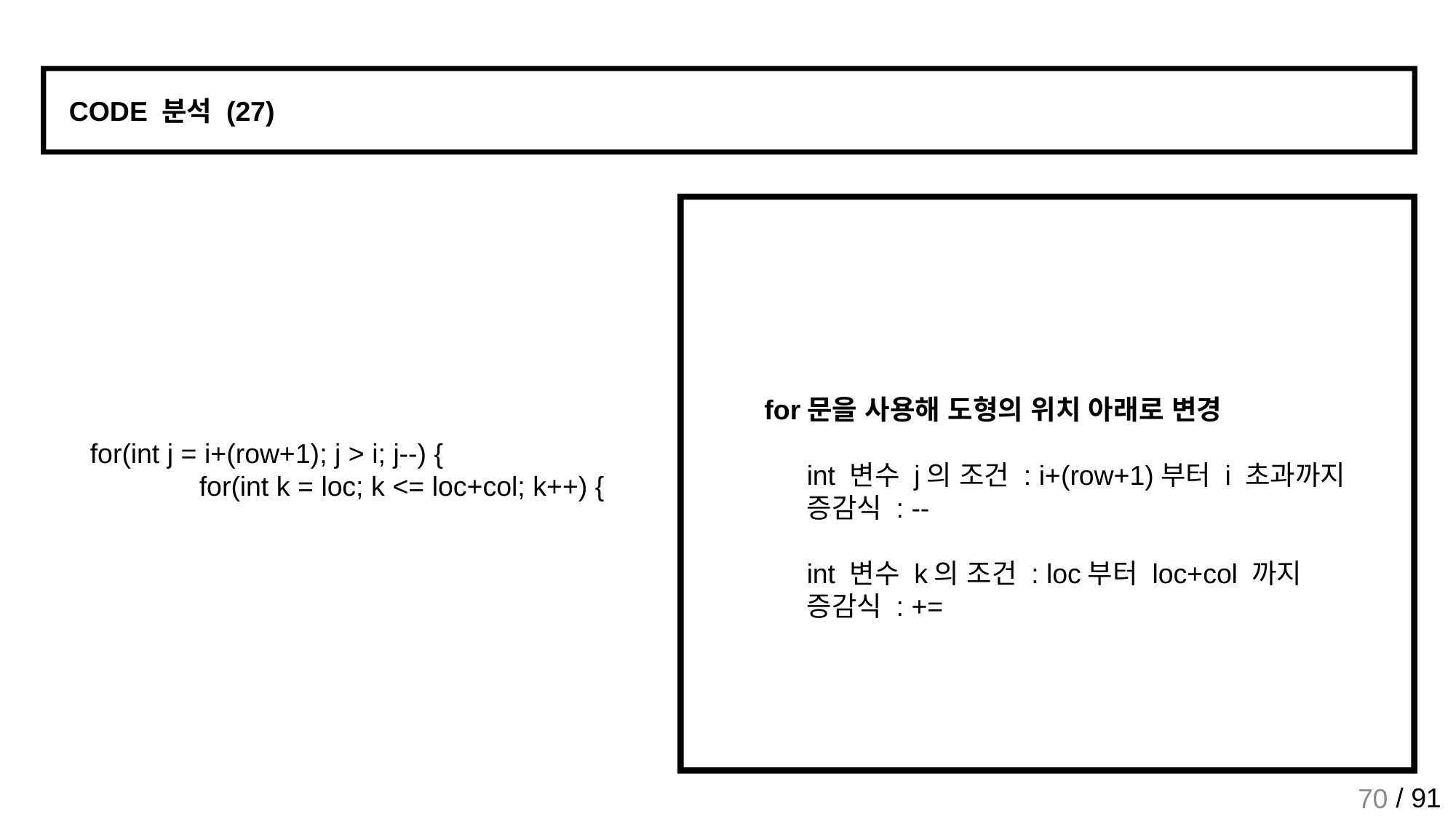

CODE 분석 (27)

for문을 사용해 도형의 위치 아래로 변경
			for(int j = i+(row+1); j > i; j--) {
				for(int k = loc; k <= loc+col; k++) {
int 변수 j의 조건 : i+(row+1)부터 i 초과까지
증감식 : --

int 변수 k의 조건 : loc부터 loc+col 까지
증감식 : +=
70